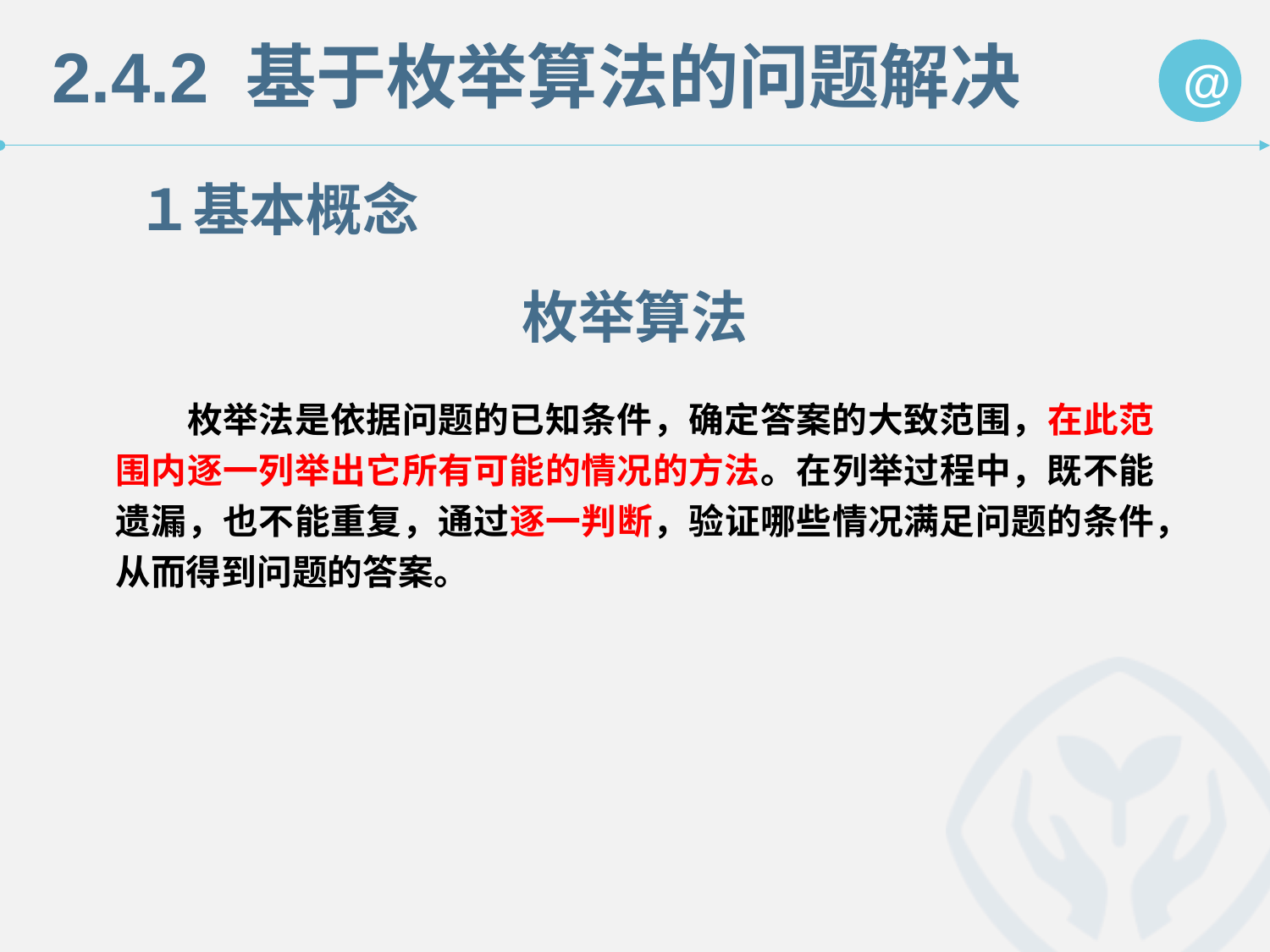

2.4.2 基于枚举算法的问题解决
１基本概念
枚举算法
　　枚举法是依据问题的已知条件，确定答案的大致范围，在此范围内逐一列举出它所有可能的情况的方法。在列举过程中，既不能遗漏，也不能重复，通过逐一判断，验证哪些情况满足问题的条件，从而得到问题的答案。